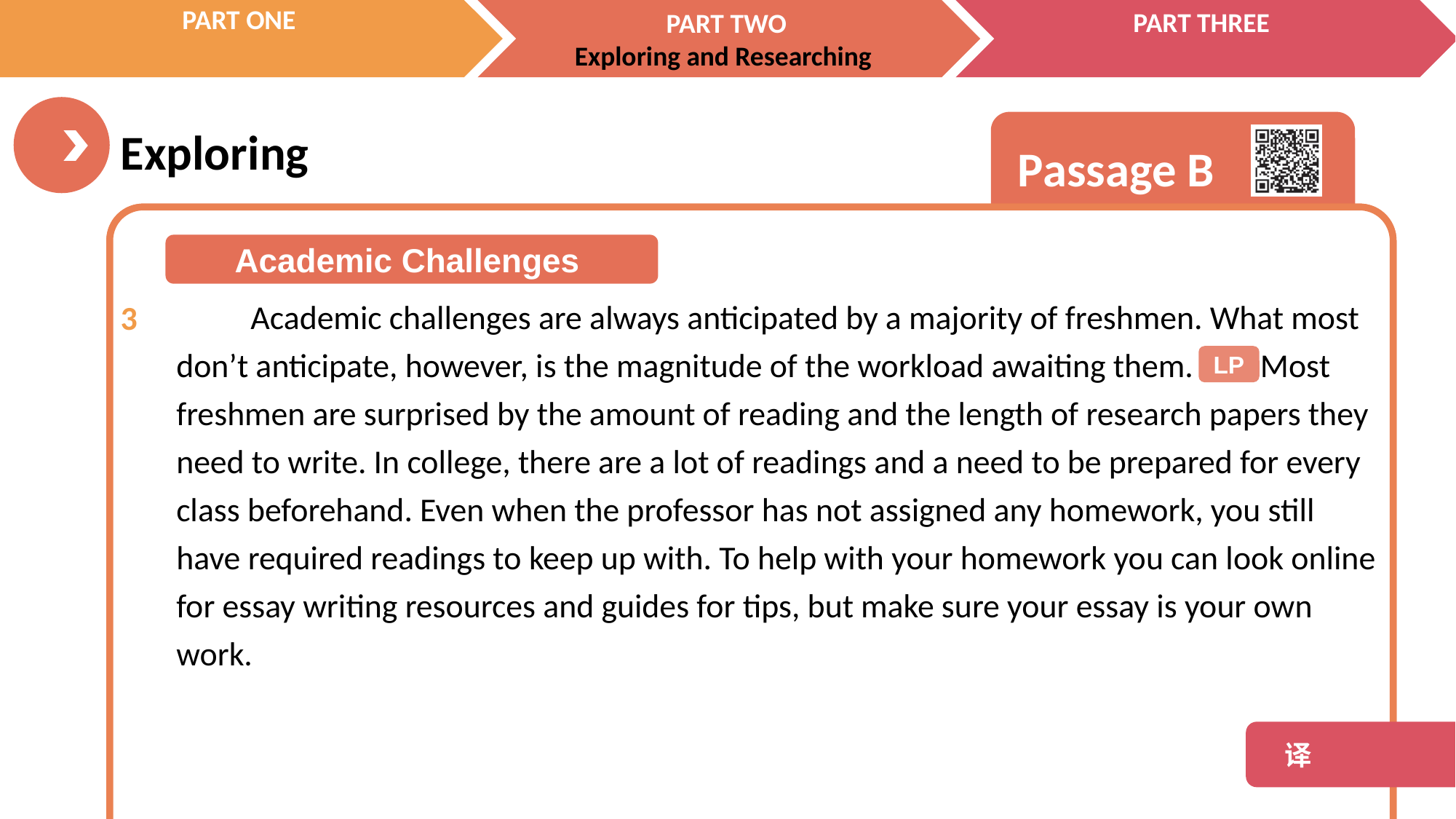

Academic Challenges

        Academic challenges are always anticipated by a majority of freshmen. What most don’t anticipate, however, is the magnitude of the workload awaiting them.         Most freshmen are surprised by the amount of reading and the length of research papers they need to write. In college, there are a lot of readings and a need to be prepared for every class beforehand. Even when the professor has not assigned any homework, you still have required readings to keep up with. To help with your homework you can look online for essay writing resources and guides for tips, but make sure your essay is your own work.

3

LP
   译